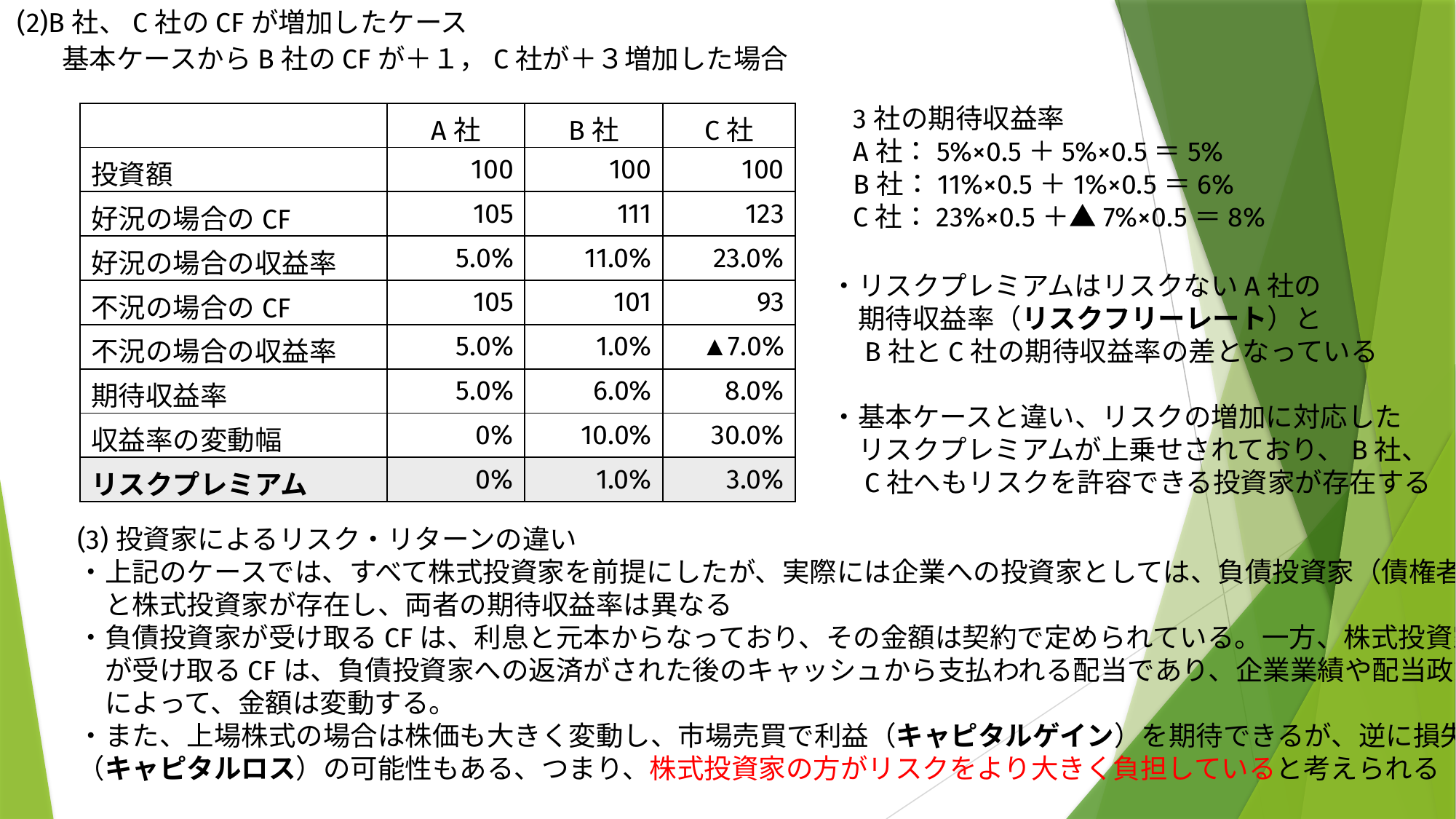

(2)B社、C社のCFが増加したケース
基本ケースからB社のCFが＋１，C社が＋３増加した場合
3社の期待収益率
A社：5%×0.5＋5%×0.5＝5%
B社：11%×0.5＋1%×0.5＝6%
C社：23%×0.5＋▲7%×0.5＝8%
|  | A社 | B社 | C社 |
| --- | --- | --- | --- |
| 投資額 | 100 | 100 | 100 |
| 好況の場合のCF | 105 | 111 | 123 |
| 好況の場合の収益率 | 5.0% | 11.0% | 23.0% |
| 不況の場合のCF | 105 | 101 | 93 |
| 不況の場合の収益率 | 5.0% | 1.0% | ▲7.0% |
| 期待収益率 | 5.0% | 6.0% | 8.0% |
| 収益率の変動幅 | 0% | 10.0% | 30.0% |
| リスクプレミアム | 0% | 1.0% | 3.0% |
・リスクプレミアムはリスクないA社の
　期待収益率（リスクフリーレート）と
　B社とC社の期待収益率の差となっている

・基本ケースと違い、リスクの増加に対応した
　リスクプレミアムが上乗せされており、B社、
　C社へもリスクを許容できる投資家が存在する
(3)投資家によるリスク・リターンの違い
・上記のケースでは、すべて株式投資家を前提にしたが、実際には企業への投資家としては、負債投資家（債権者）
　と株式投資家が存在し、両者の期待収益率は異なる
・負債投資家が受け取るCFは、利息と元本からなっており、その金額は契約で定められている。一方、株式投資家
　が受け取るCFは、負債投資家への返済がされた後のキャッシュから支払われる配当であり、企業業績や配当政策
　によって、金額は変動する。
・また、上場株式の場合は株価も大きく変動し、市場売買で利益（キャピタルゲイン）を期待できるが、逆に損失
（キャピタルロス）の可能性もある、つまり、株式投資家の方がリスクをより大きく負担していると考えられる